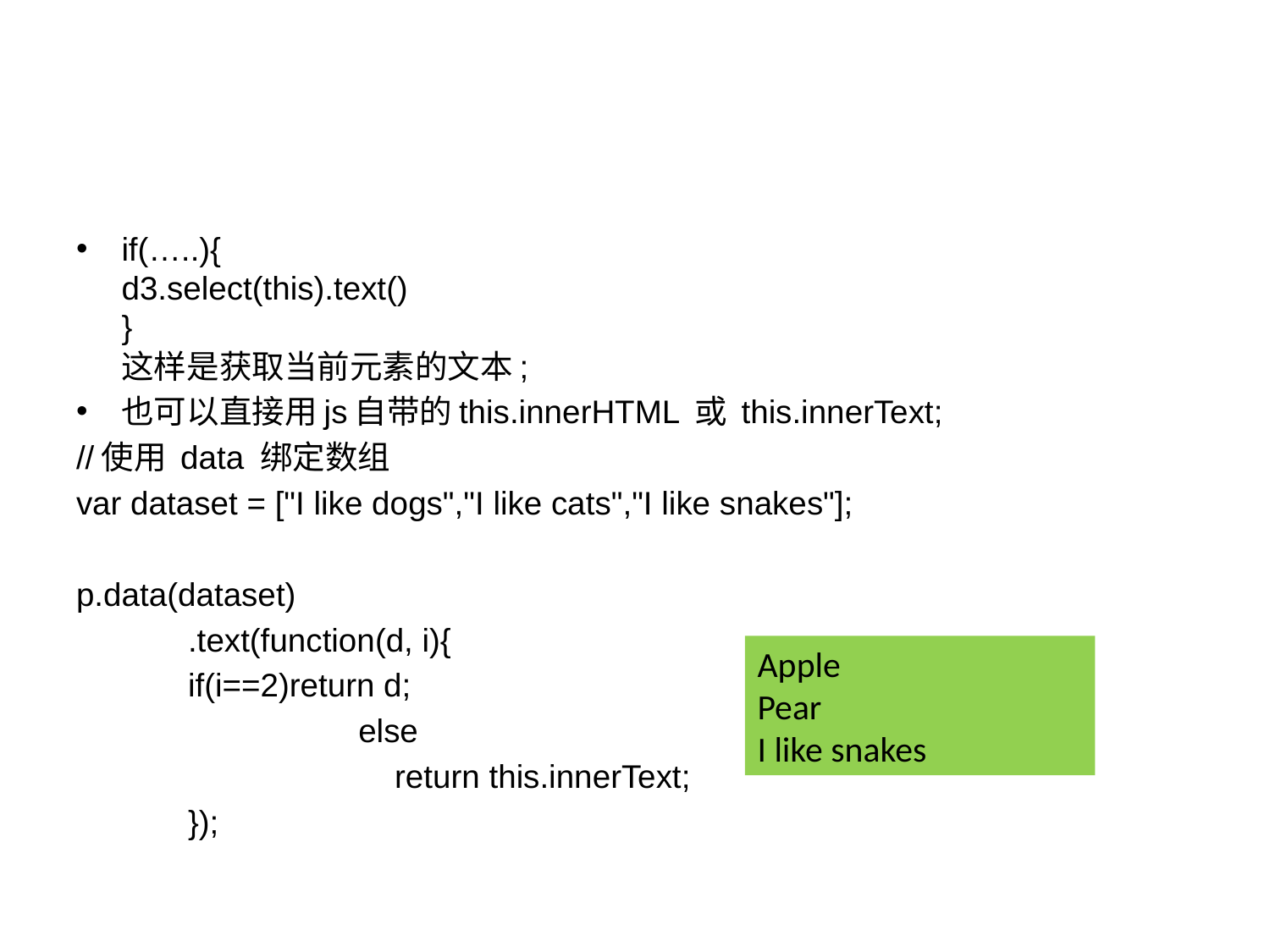

#
if(…..){
d3.select(this).text()
}
这样是获取当前元素的文本;
也可以直接用js自带的this.innerHTML 或 this.innerText;
//使用 data 绑定数组
var dataset = ["I like dogs","I like cats","I like snakes"];

p.data(dataset)
	.text(function(d, i){
		if(i==2)return d;
                               else
                                   return this.innerText;
	});
Apple
Pear
I like snakes